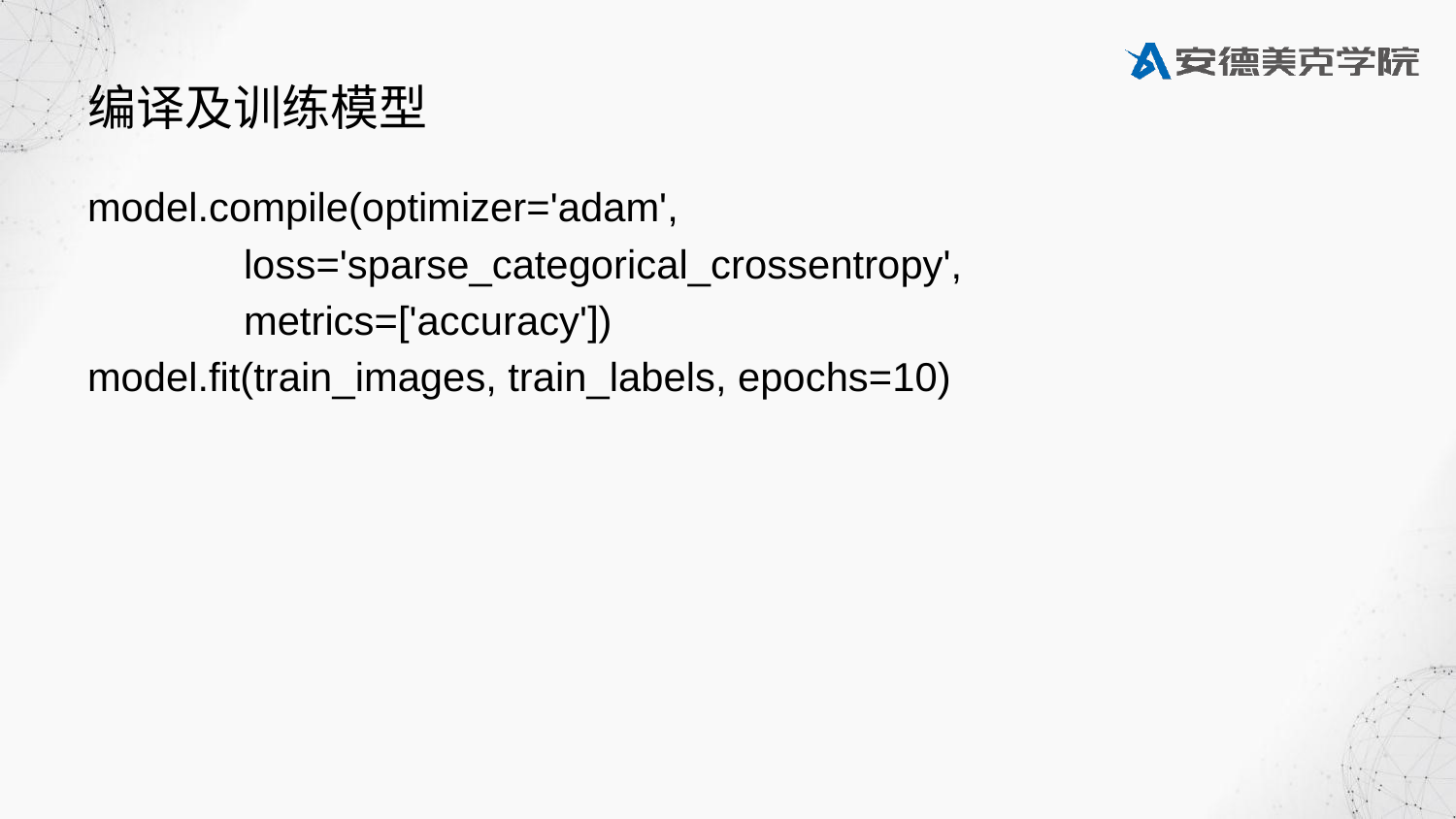

# 编译及训练模型
model.compile(optimizer='adam',
              loss='sparse_categorical_crossentropy',
              metrics=['accuracy'])
model.fit(train_images, train_labels, epochs=10)